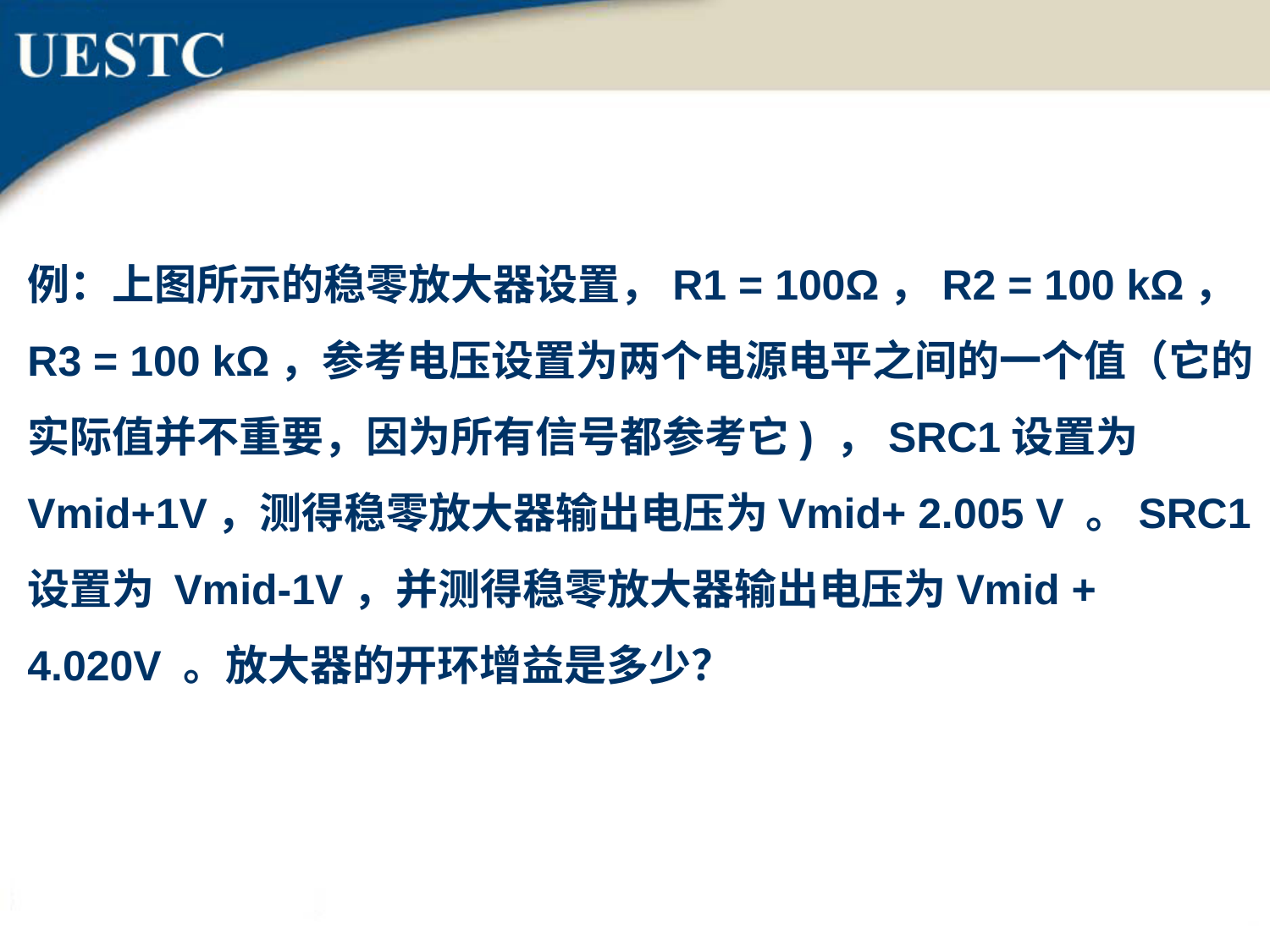

例：上图所示的稳零放大器设置，R1 = 100Ω，R2 = 100 kΩ，R3 = 100 kΩ，参考电压设置为两个电源电平之间的一个值（它的实际值并不重要，因为所有信号都参考它) ，SRC1设置为 Vmid+1V，测得稳零放大器输出电压为Vmid+ 2.005 V 。SRC1设置为 Vmid-1V，并测得稳零放大器输出电压为Vmid + 4.020V 。放大器的开环增益是多少？